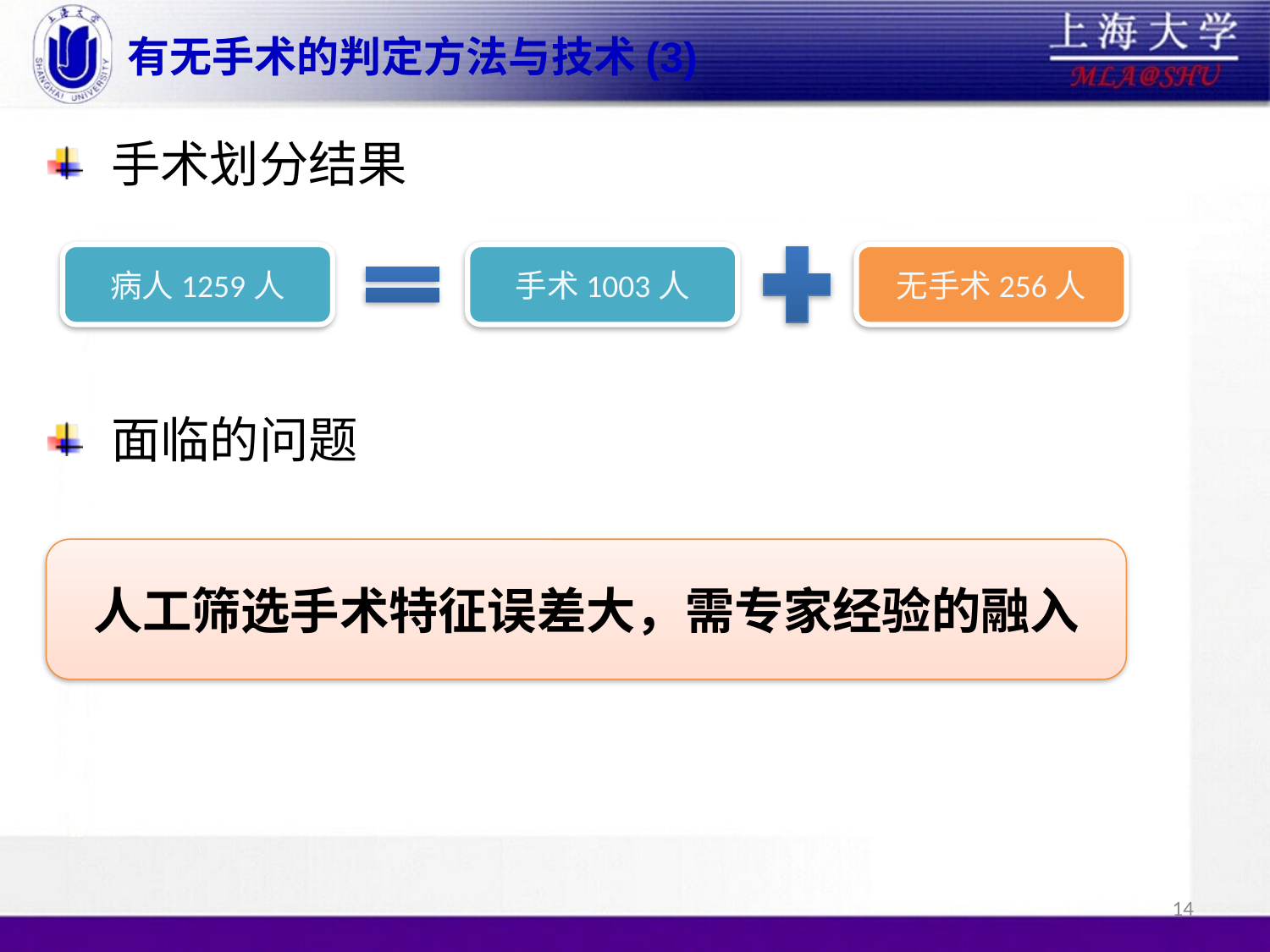

# 有无手术的判定方法与技术(3)
手术划分结果

面临的问题

病人1259人
手术1003人
无手术256人

人工筛选手术特征误差大，需专家经验的融入
14